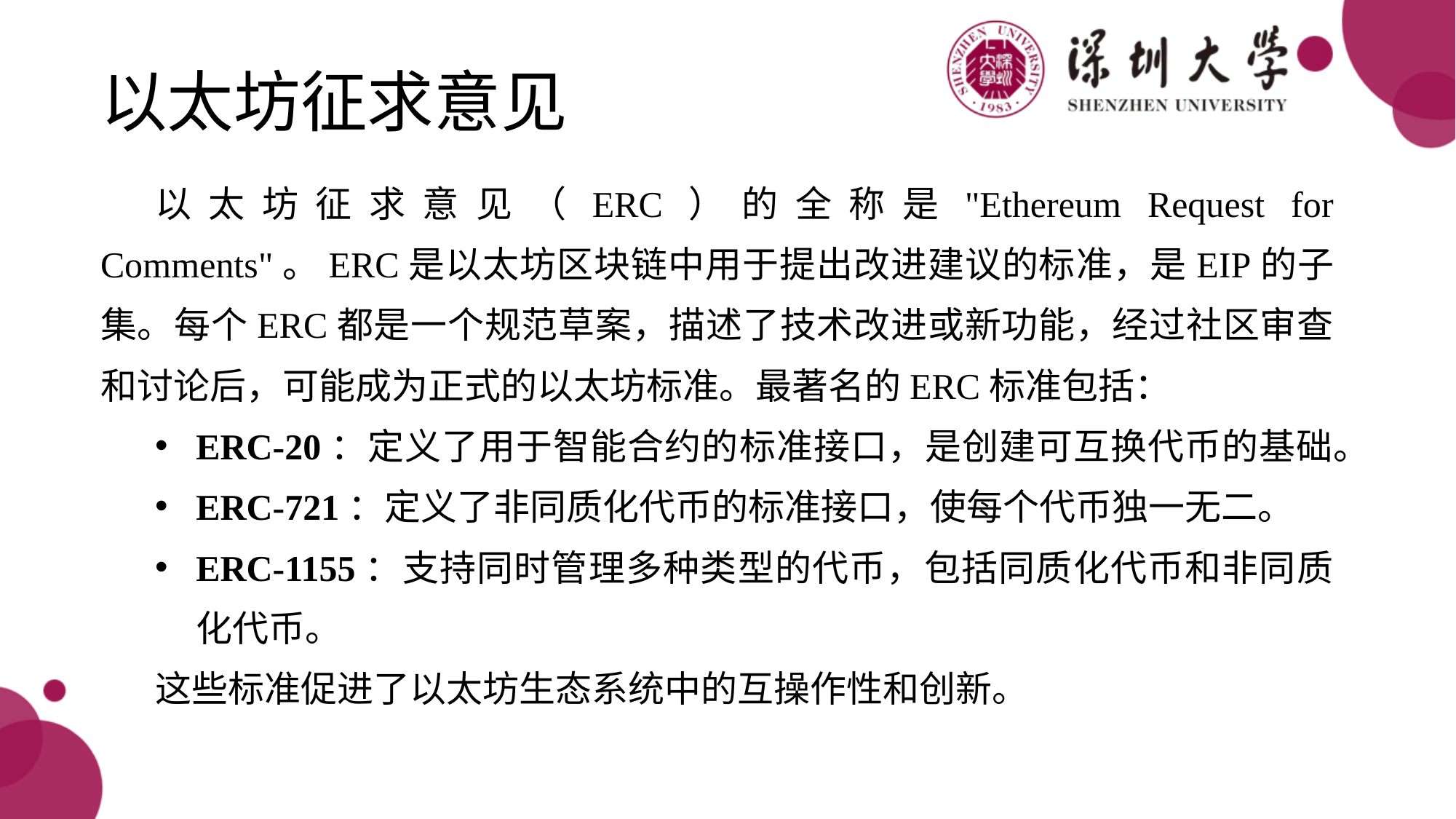

# 以太坊征求意见
以太坊征求意见（ERC）的全称是"Ethereum Request for Comments"。ERC是以太坊区块链中用于提出改进建议的标准，是EIP的子集。每个ERC都是一个规范草案，描述了技术改进或新功能，经过社区审查和讨论后，可能成为正式的以太坊标准。最著名的ERC标准包括：
ERC-20：定义了用于智能合约的标准接口，是创建可互换代币的基础。
ERC-721：定义了非同质化代币的标准接口，使每个代币独一无二。
ERC-1155：支持同时管理多种类型的代币，包括同质化代币和非同质化代币。
这些标准促进了以太坊生态系统中的互操作性和创新。